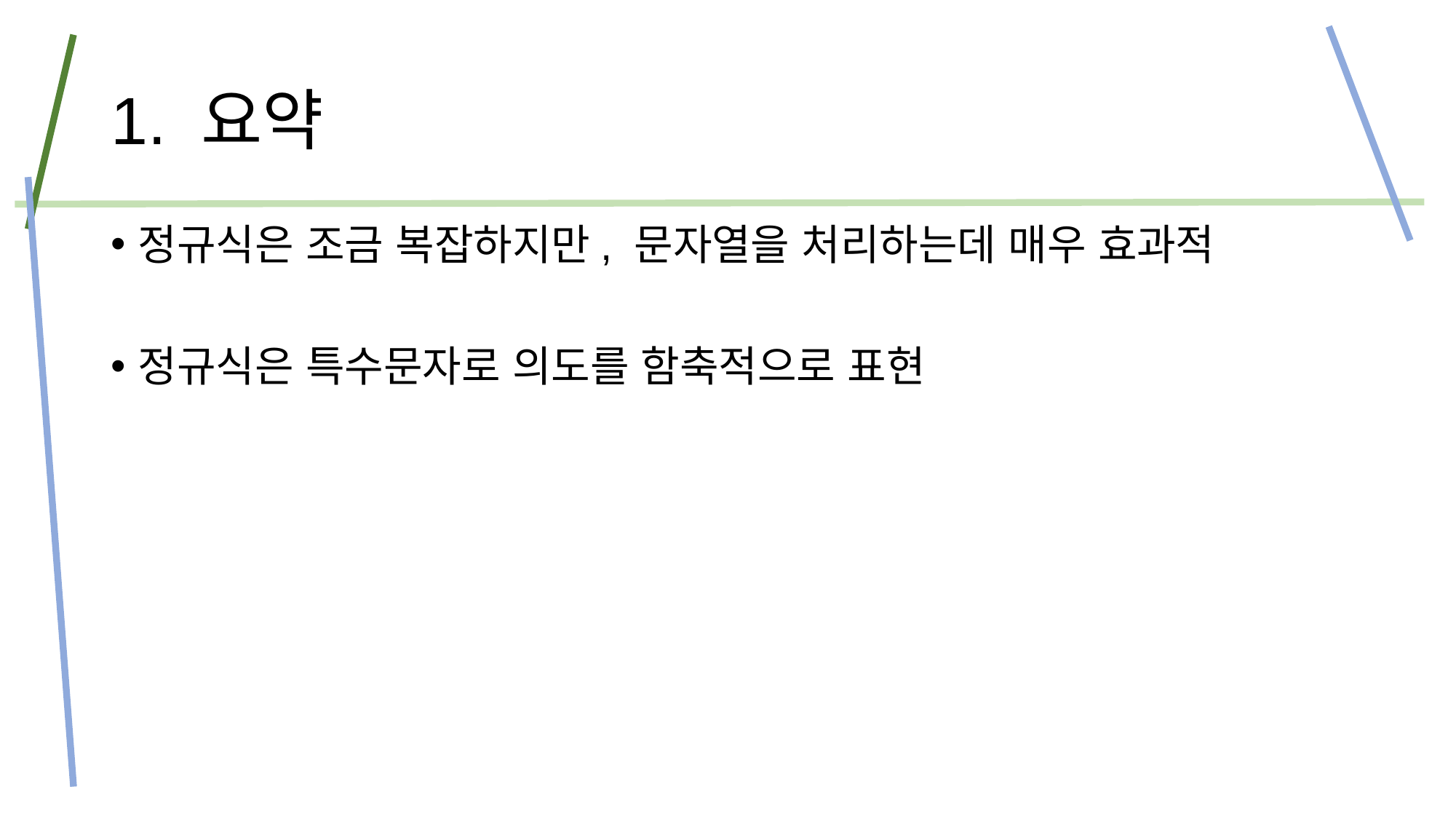

# 1. 요약
정규식은 조금 복잡하지만, 문자열을 처리하는데 매우 효과적

정규식은 특수문자로 의도를 함축적으로 표현